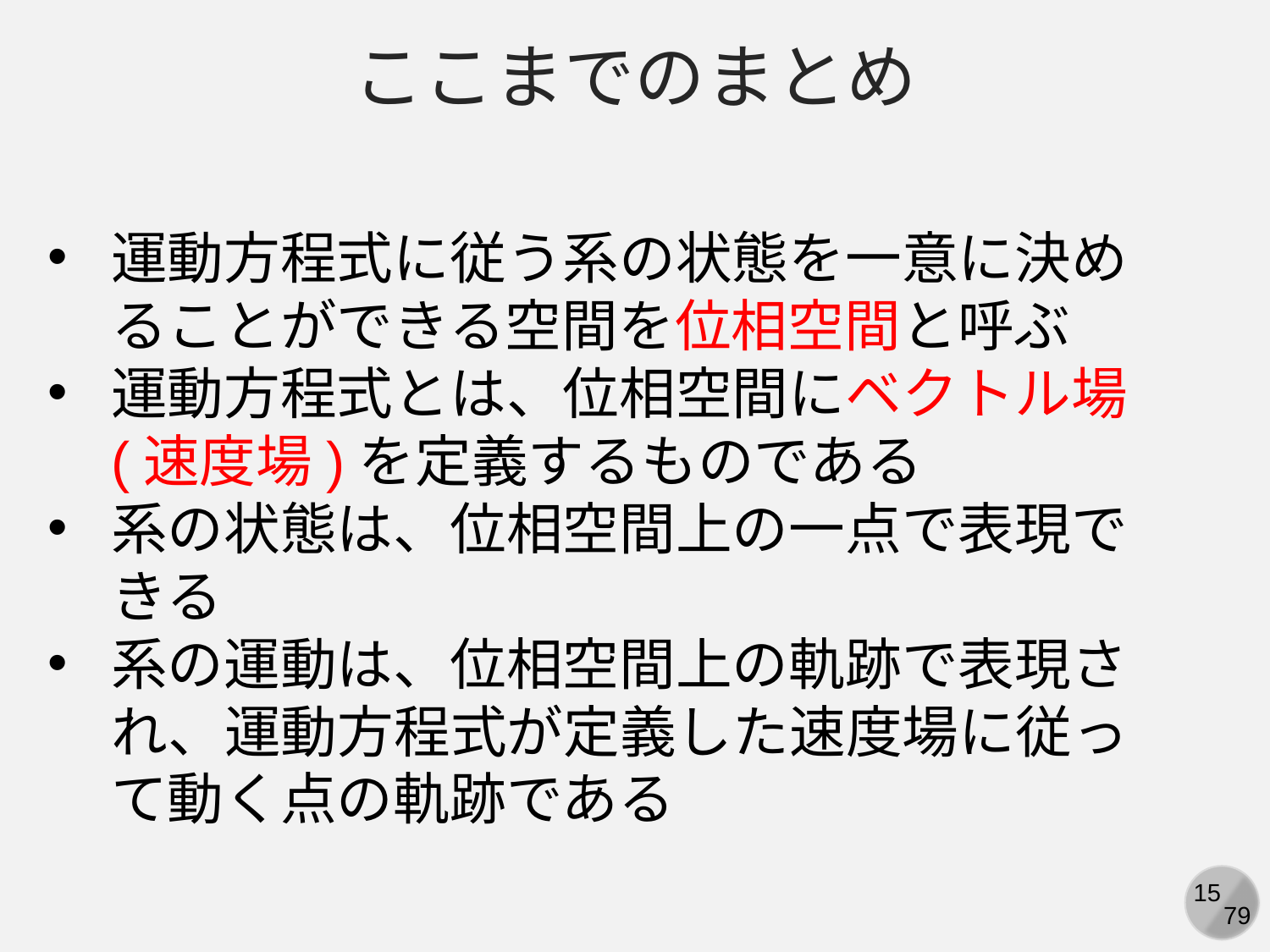

ここまでのまとめ
運動方程式に従う系の状態を一意に決めることができる空間を位相空間と呼ぶ
運動方程式とは、位相空間にベクトル場(速度場)を定義するものである
系の状態は、位相空間上の一点で表現できる
系の運動は、位相空間上の軌跡で表現され、運動方程式が定義した速度場に従って動く点の軌跡である